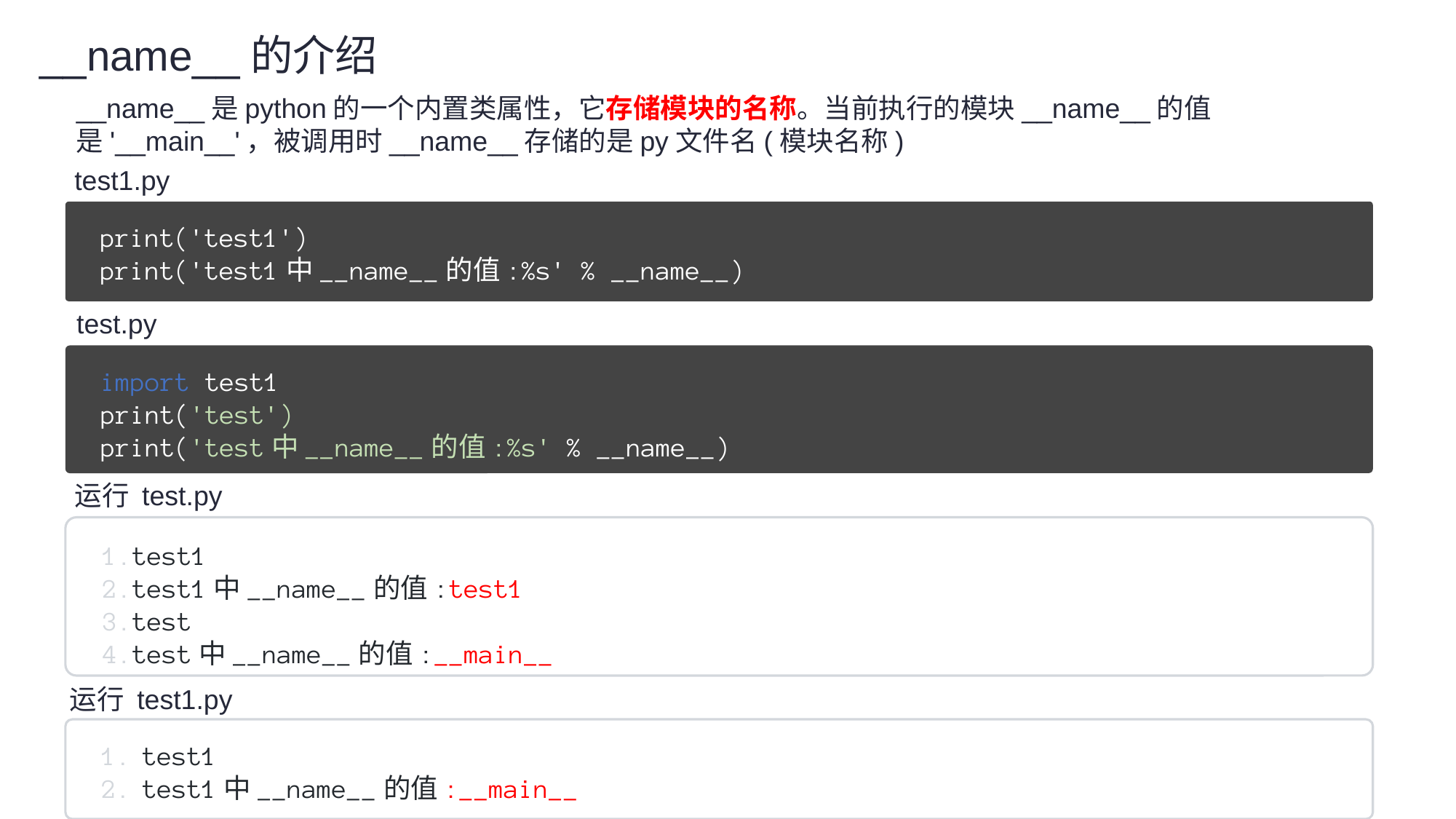

__name__的介绍
__name__是python的一个内置类属性，它存储模块的名称。当前执行的模块__name__的值是'__main__'，被调用时__name__存储的是py文件名(模块名称)
test1.py
print('test1')
print('test1中__name__的值:%s' % __name__)
test.py
import test1
print('test')
print('test中__name__的值:%s' % __name__)
运行 test.py
test1
test1中__name__的值:test1
test
test中__name__的值:__main__
运行 test1.py
test1
test1中__name__的值:__main__